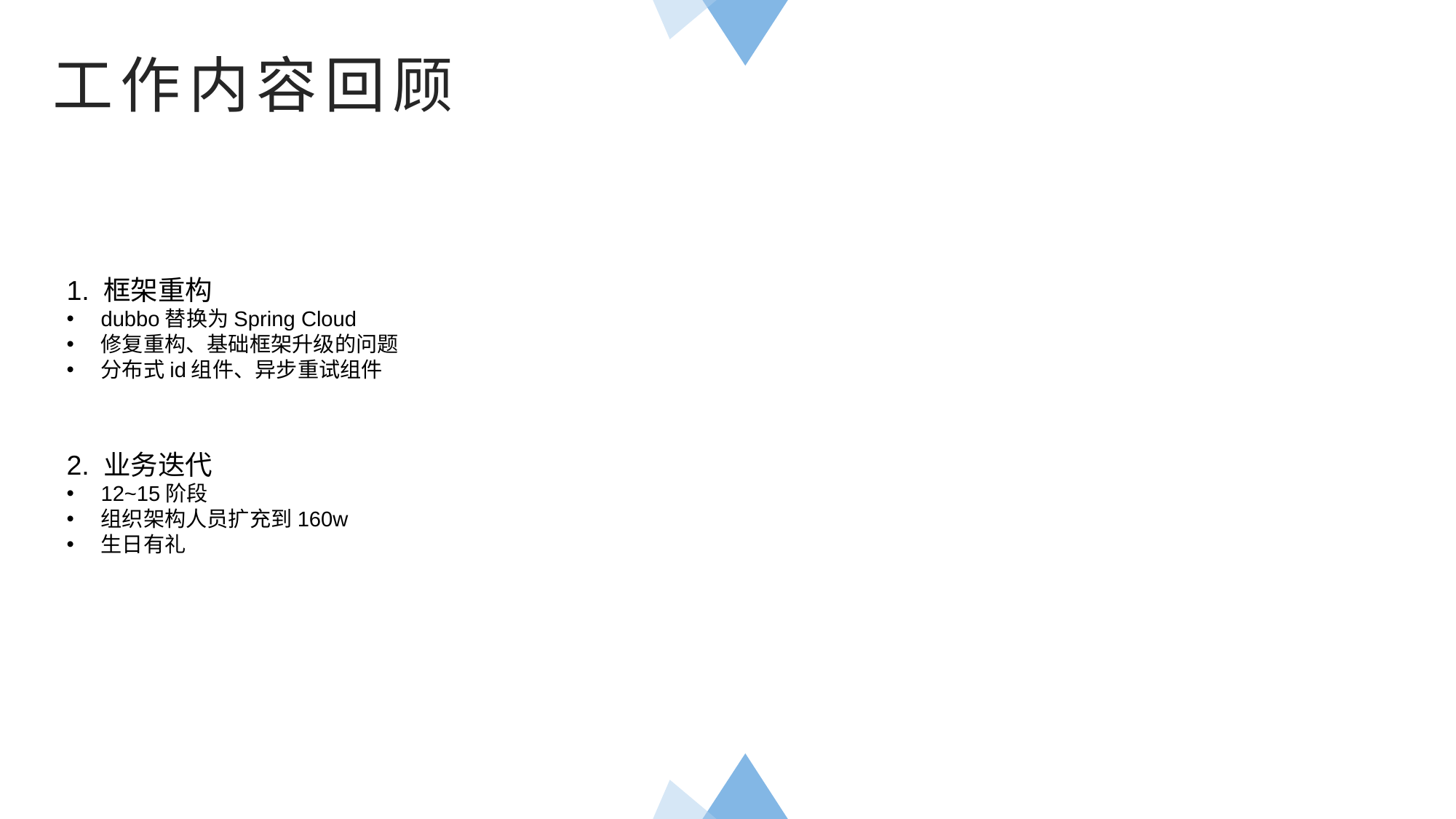

工作内容回顾
1. 框架重构
dubbo替换为Spring Cloud
修复重构、基础框架升级的问题
分布式id组件、异步重试组件

2. 业务迭代
12~15阶段
组织架构人员扩充到160w
生日有礼

2